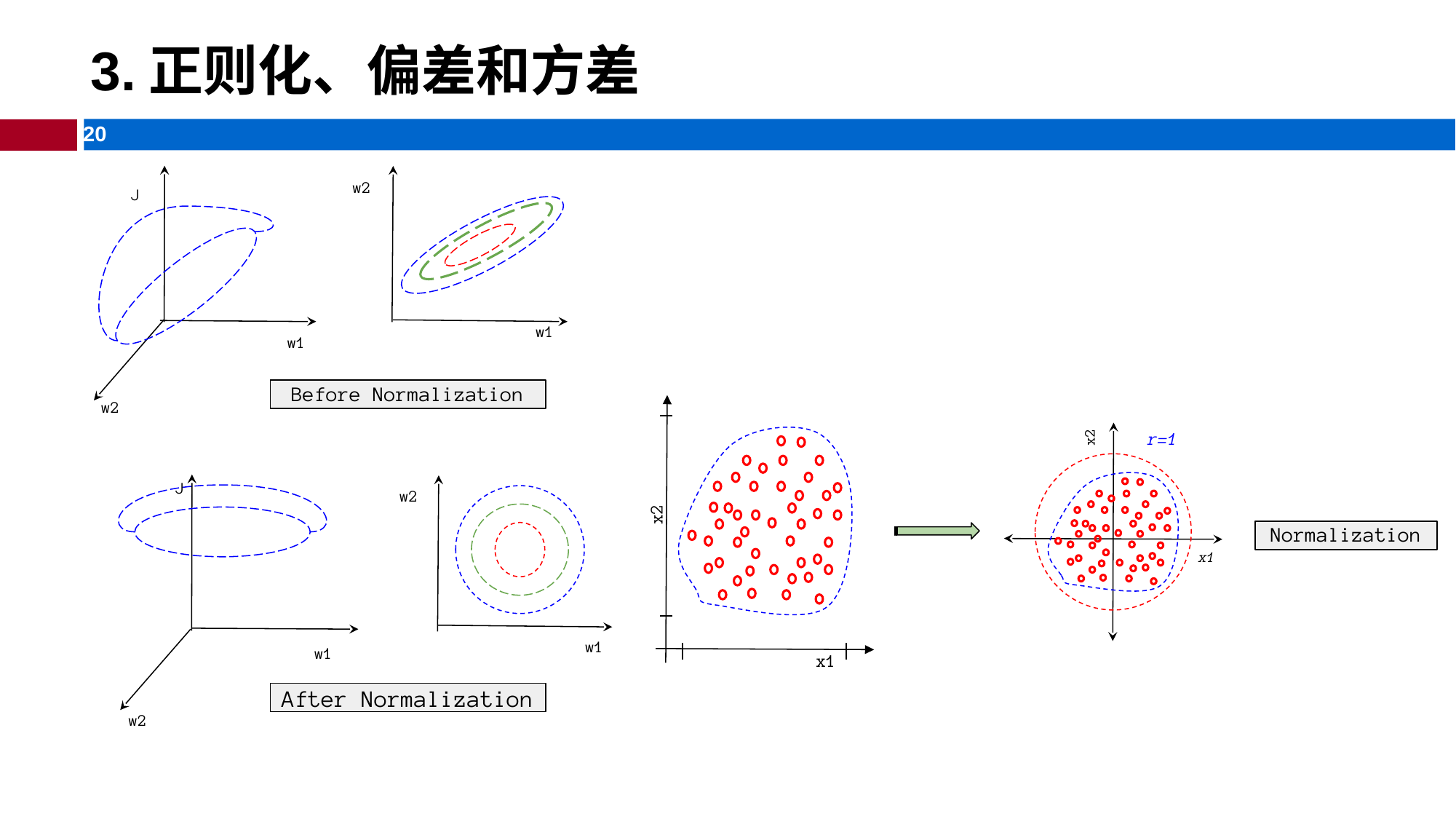

# 3.正则化、偏差和方差
w2

J

w1
w1
Before Normalization
w2
x2
r=1

J

w1
w2

w2

w1

x2

Normalization

x1

x1
After Normalization